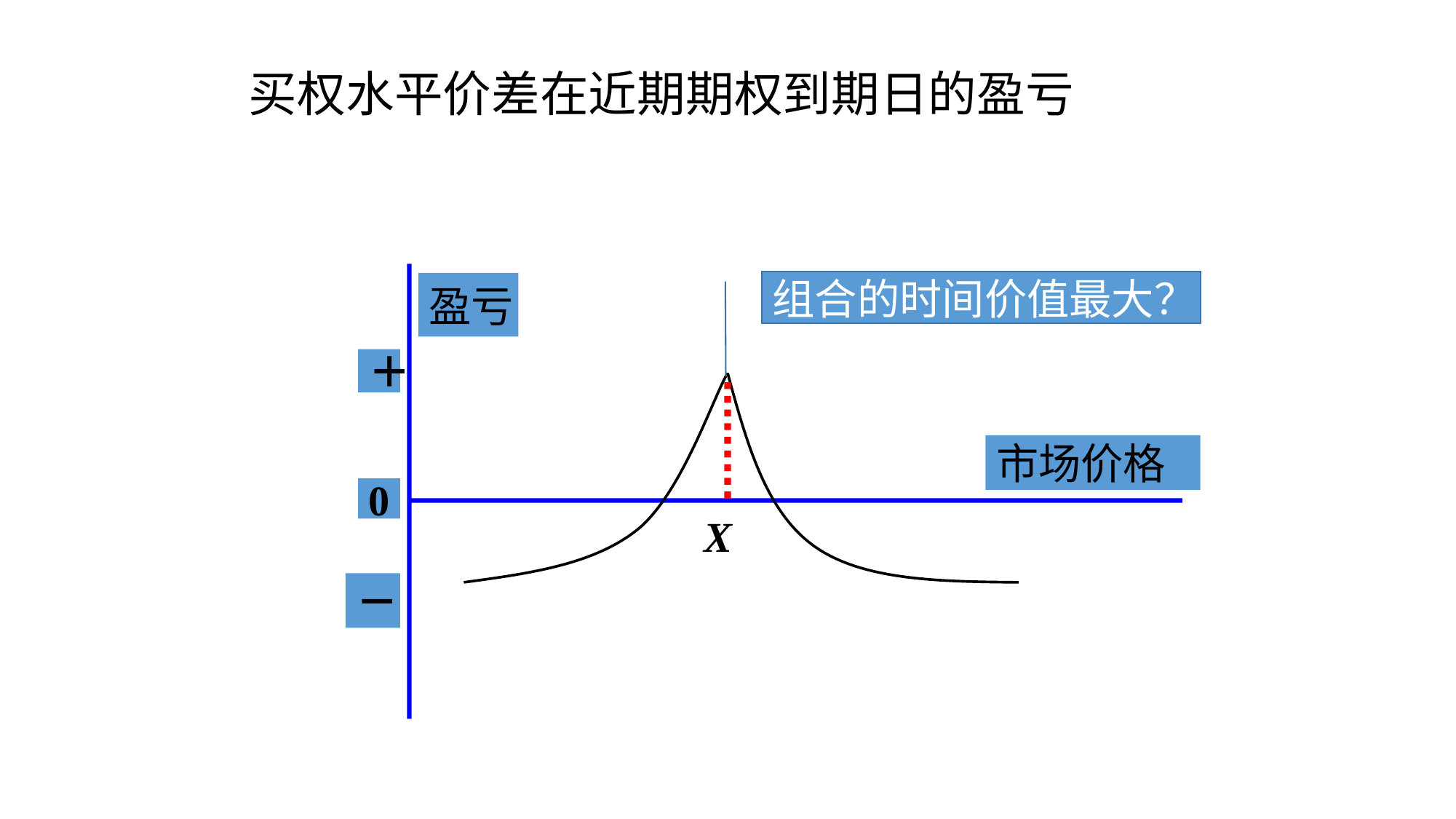

# 买权水平价差在近期期权到期日的盈亏

组合的时间价值最大？
盈亏
＋

市场价格
0

X
－